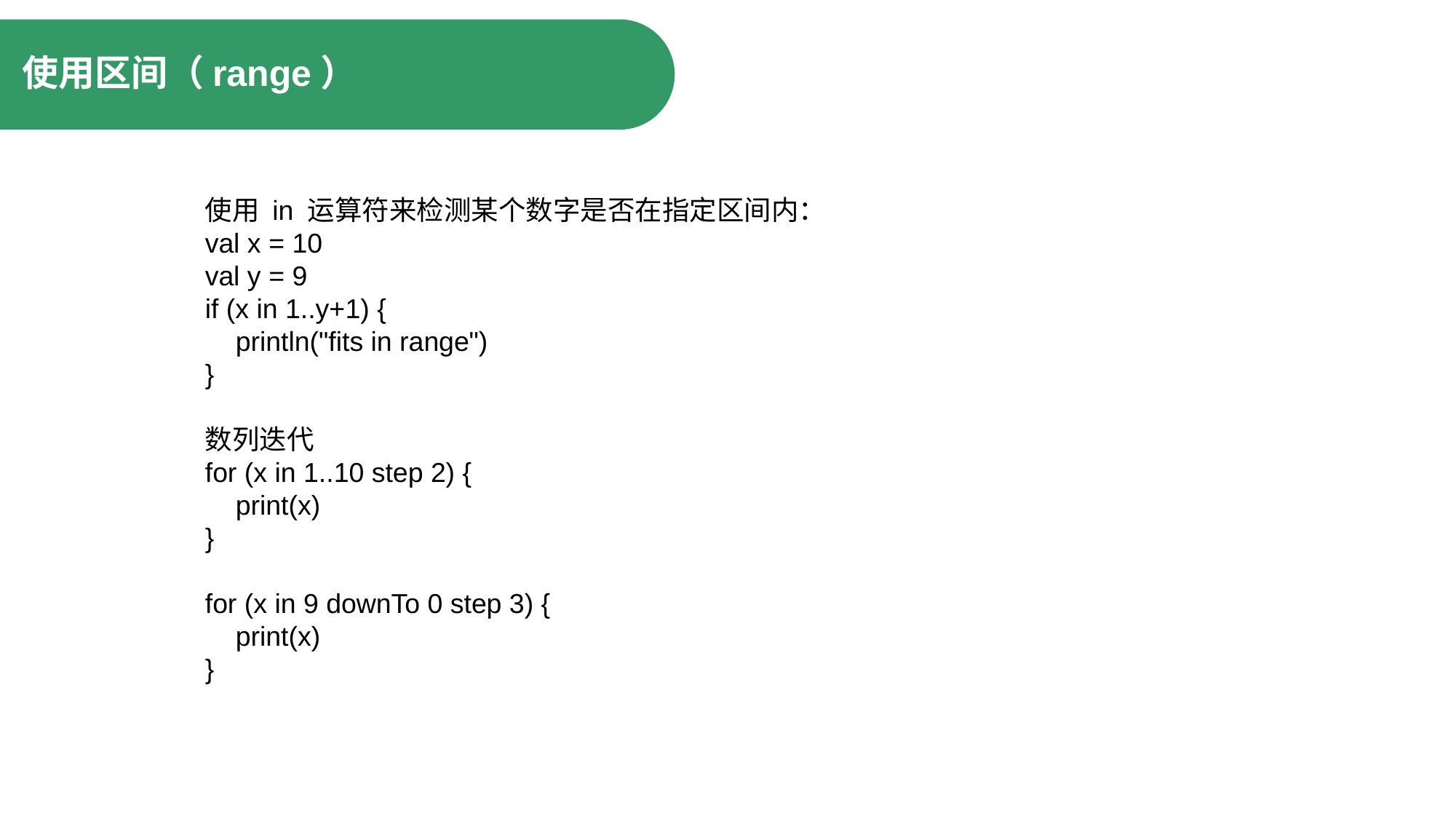

使用区间（range）
使用 in 运算符来检测某个数字是否在指定区间内：
val x = 10
val y = 9
if (x in 1..y+1) {
    println("fits in range")
}

数列迭代
for (x in 1..10 step 2) {
    print(x)
}

for (x in 9 downTo 0 step 3) {
    print(x)
}